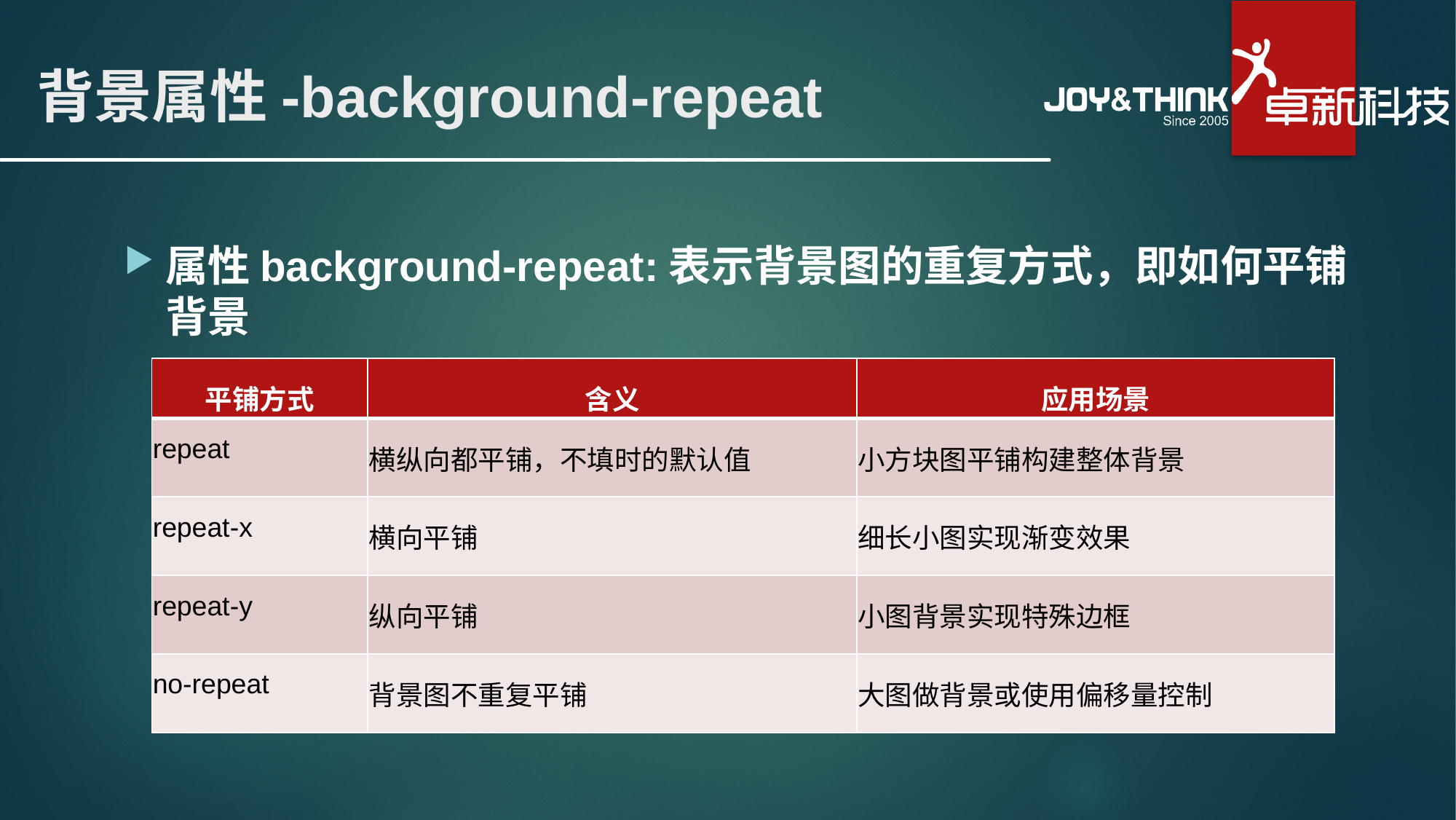

# 背景属性-background-repeat
属性background-repeat:表示背景图的重复方式，即如何平铺背景
| 平铺方式 | 含义 | 应用场景 |
| --- | --- | --- |
| repeat | 横纵向都平铺，不填时的默认值 | 小方块图平铺构建整体背景 |
| repeat-x | 横向平铺 | 细长小图实现渐变效果 |
| repeat-y | 纵向平铺 | 小图背景实现特殊边框 |
| no-repeat | 背景图不重复平铺 | 大图做背景或使用偏移量控制 |